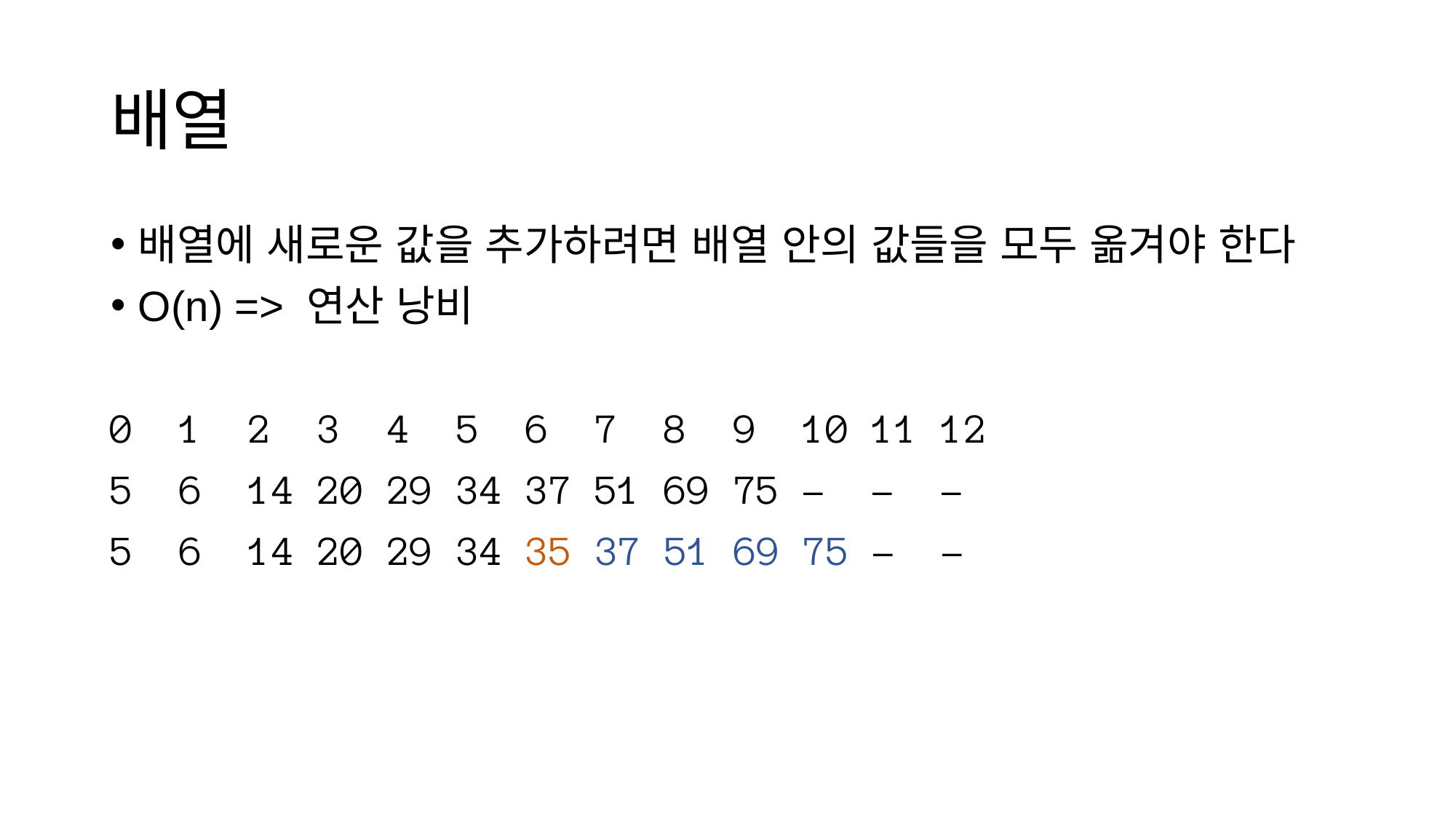

# 배열
배열에 새로운 값을 추가하려면 배열 안의 값들을 모두 옮겨야 한다
O(n) => 연산 낭비

0  1  2  3  4  5  6  7  8  9  10 11 12
5  6  14 20 29 34 37 51 69 75 -  -  -
5  6  14 20 29 34 35 37 51 69 75 -  -